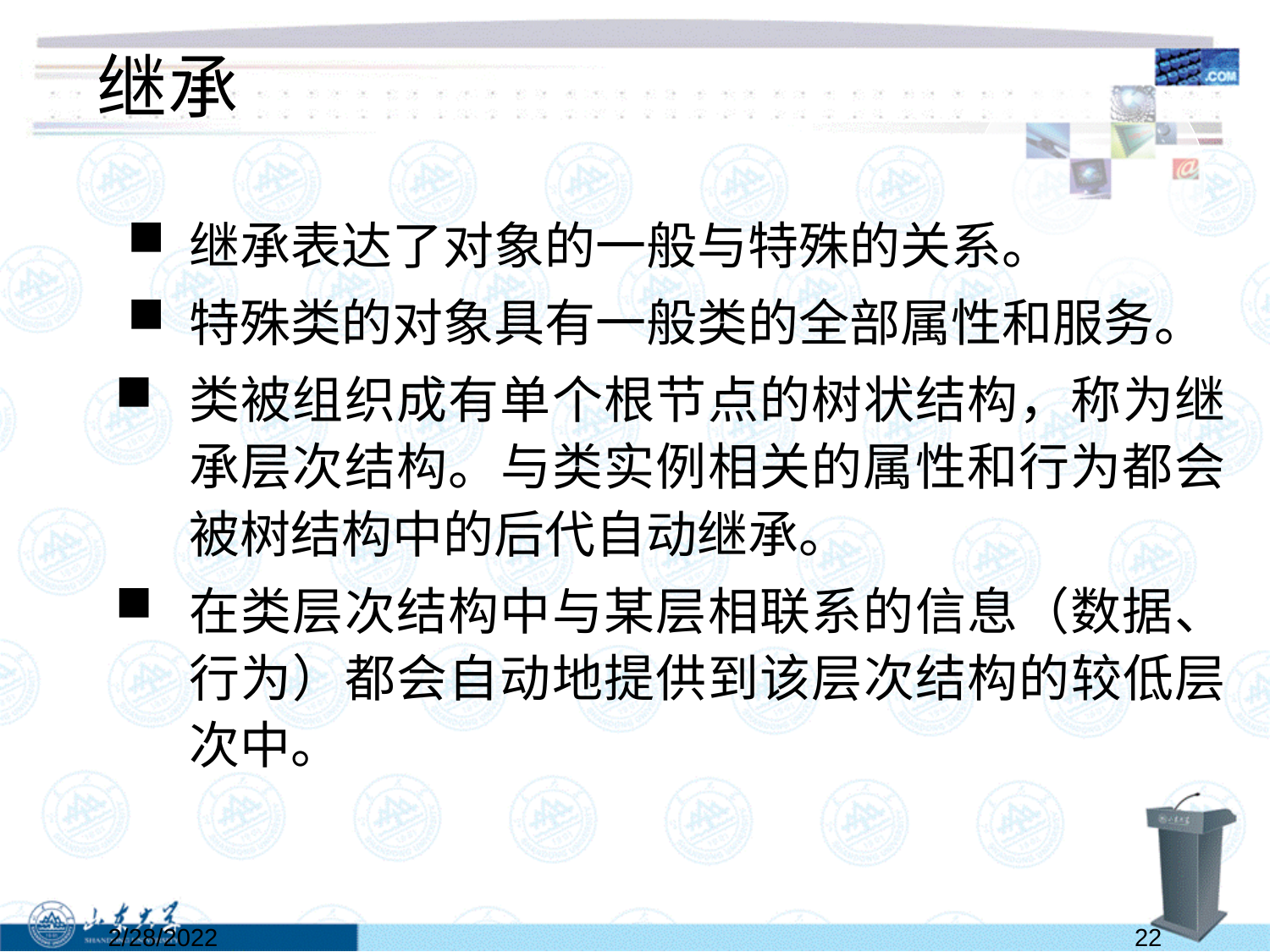

# 继承
继承表达了对象的一般与特殊的关系。
特殊类的对象具有一般类的全部属性和服务。
类被组织成有单个根节点的树状结构，称为继承层次结构。与类实例相关的属性和行为都会被树结构中的后代自动继承。
在类层次结构中与某层相联系的信息（数据、行为）都会自动地提供到该层次结构的较低层次中。

2/28/2022
22